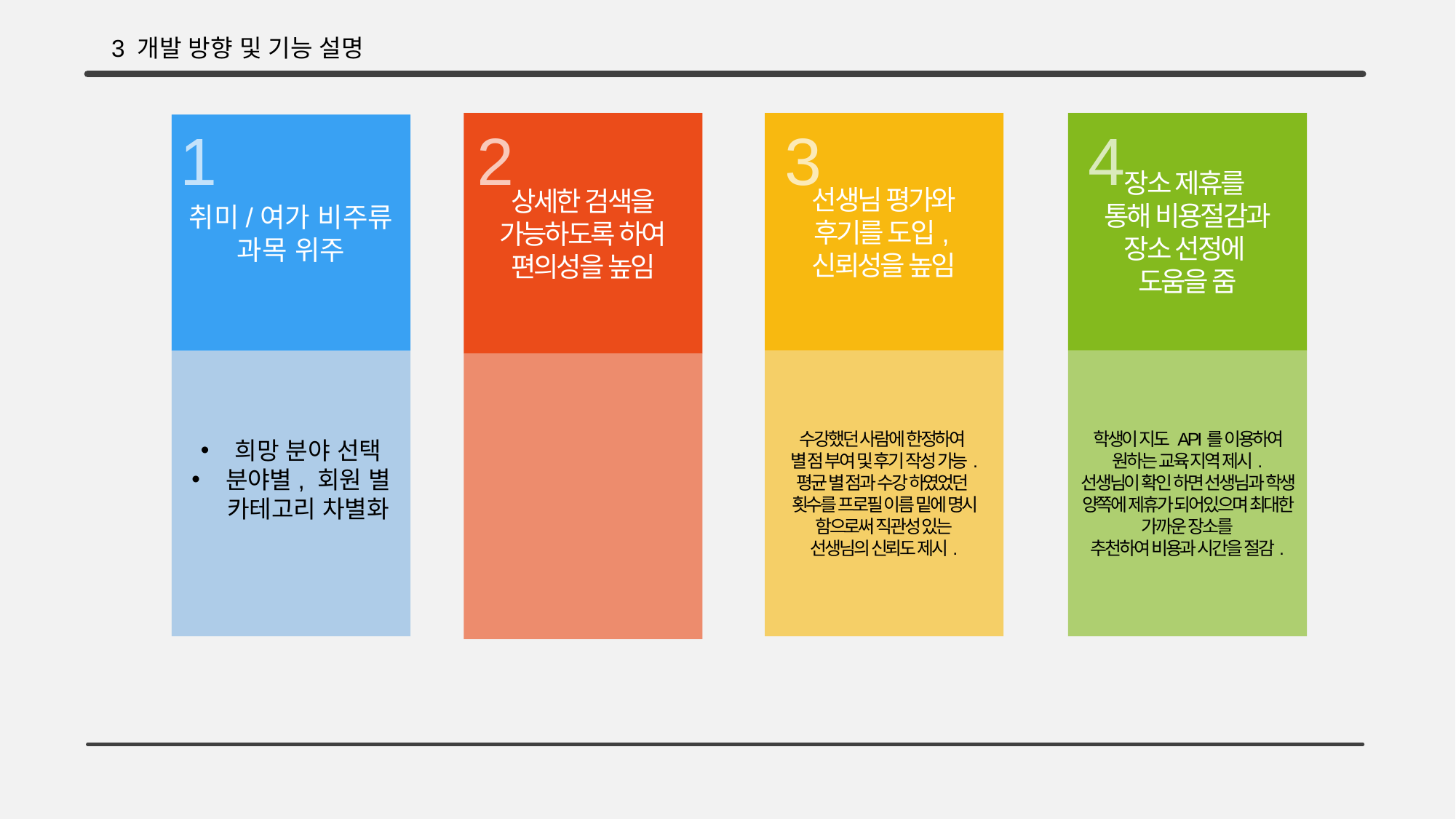

3 개발 방향 및 기능 설명
4
1
2
3
선생님 평가와
후기를 도입,
신뢰성을 높임
장소 제휴를
통해 비용절감과
장소 선정에
도움을 줌
상세한 검색을
가능하도록 하여
편의성을 높임
취미/여가 비주류 과목 위주
희망 분야 선택
분야별, 회원 별 카테고리 차별화

학생이 지도 API를 이용하여 원하는 교육 지역 제시.
선생님이 확인 하면 선생님과 학생 양쪽에 제휴가 되어있으며 최대한 가까운 장소를
추천하여 비용과 시간을 절감.
수강했던 사람에 한정하여
별 점 부여 및 후기 작성 가능.
평균 별 점과 수강 하였었던
횟수를 프로필 이름 밑에 명시 함으로써 직관성 있는
선생님의 신뢰도 제시.